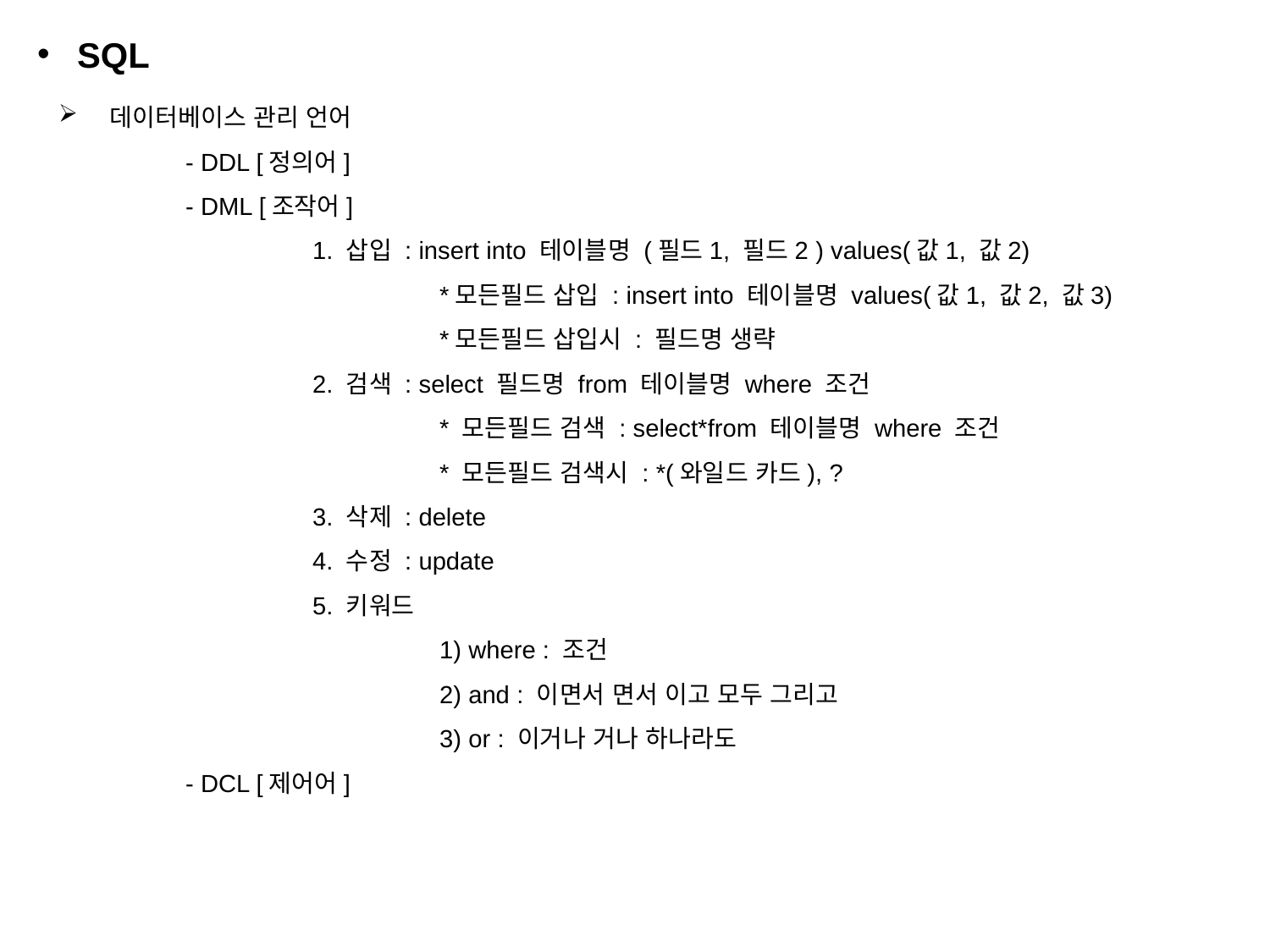

SQL
 데이터베이스 관리 언어
	- DDL [정의어]
	- DML [조작어]
		1. 삽입 : insert into 테이블명 (필드1, 필드2 ) values(값1, 값2)
			*모든필드 삽입 : insert into 테이블명 values(값1, 값2, 값3)
			*모든필드 삽입시 : 필드명 생략
		2. 검색 : select 필드명 from 테이블명 where 조건
			* 모든필드 검색 : select*from 테이블명 where 조건
			* 모든필드 검색시 : *(와일드 카드), ?
		3. 삭제 : delete
		4. 수정 : update
		5. 키워드
			1) where : 조건
			2) and : 이면서 면서 이고 모두 그리고
			3) or : 이거나 거나 하나라도
	- DCL [제어어]